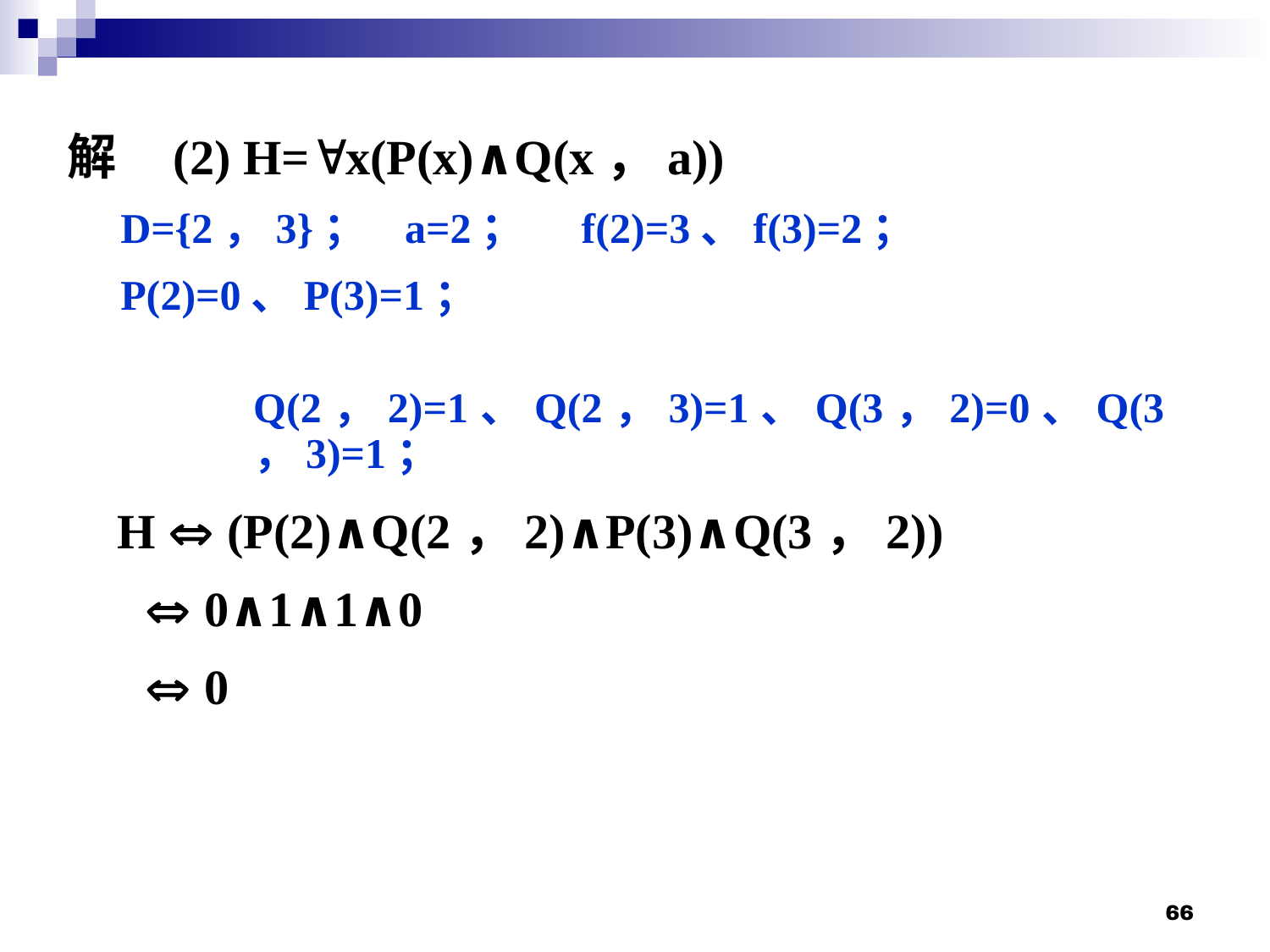

解    (2) H=∀x(P(x)∧Q(x，a))
     D={2，3}；   a=2；     f(2)=3、f(3)=2；
     P(2)=0、P(3)=1；
     Q(2，2)=1、Q(2，3)=1、Q(3，2)=0、Q(3，3)=1；

H ⇔ (P(2)∧Q(2，2)∧P(3)∧Q(3，2))
  ⇔ 0∧1∧1∧0
  ⇔ 0
66